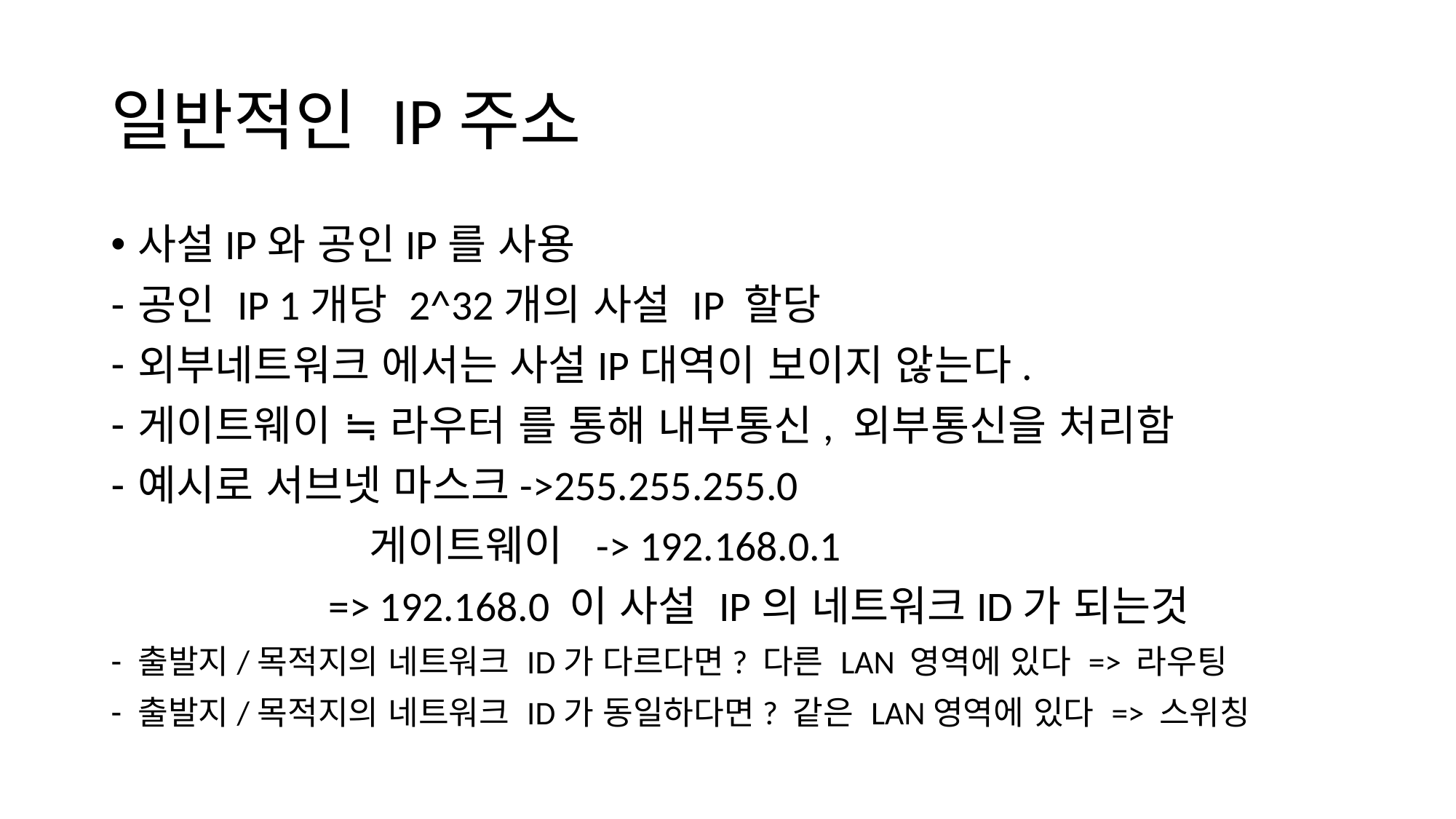

# 일반적인 IP주소
사설IP와 공인IP를 사용
공인 IP 1개당 2^32개의 사설 IP 할당
외부네트워크 에서는 사설IP대역이 보이지 않는다.
게이트웨이 ≒ 라우터 를 통해 내부통신, 외부통신을 처리함
예시로 서브넷 마스크->255.255.255.0
                     게이트웨이  -> 192.168.0.1
                       => 192.168.0 이 사설 IP의 네트워크ID가 되는것
출발지/목적지의 네트워크 ID가 다르다면? 다른 LAN 영역에 있다 => 라우팅
출발지/목적지의 네트워크 ID가 동일하다면? 같은 LAN영역에 있다 => 스위칭